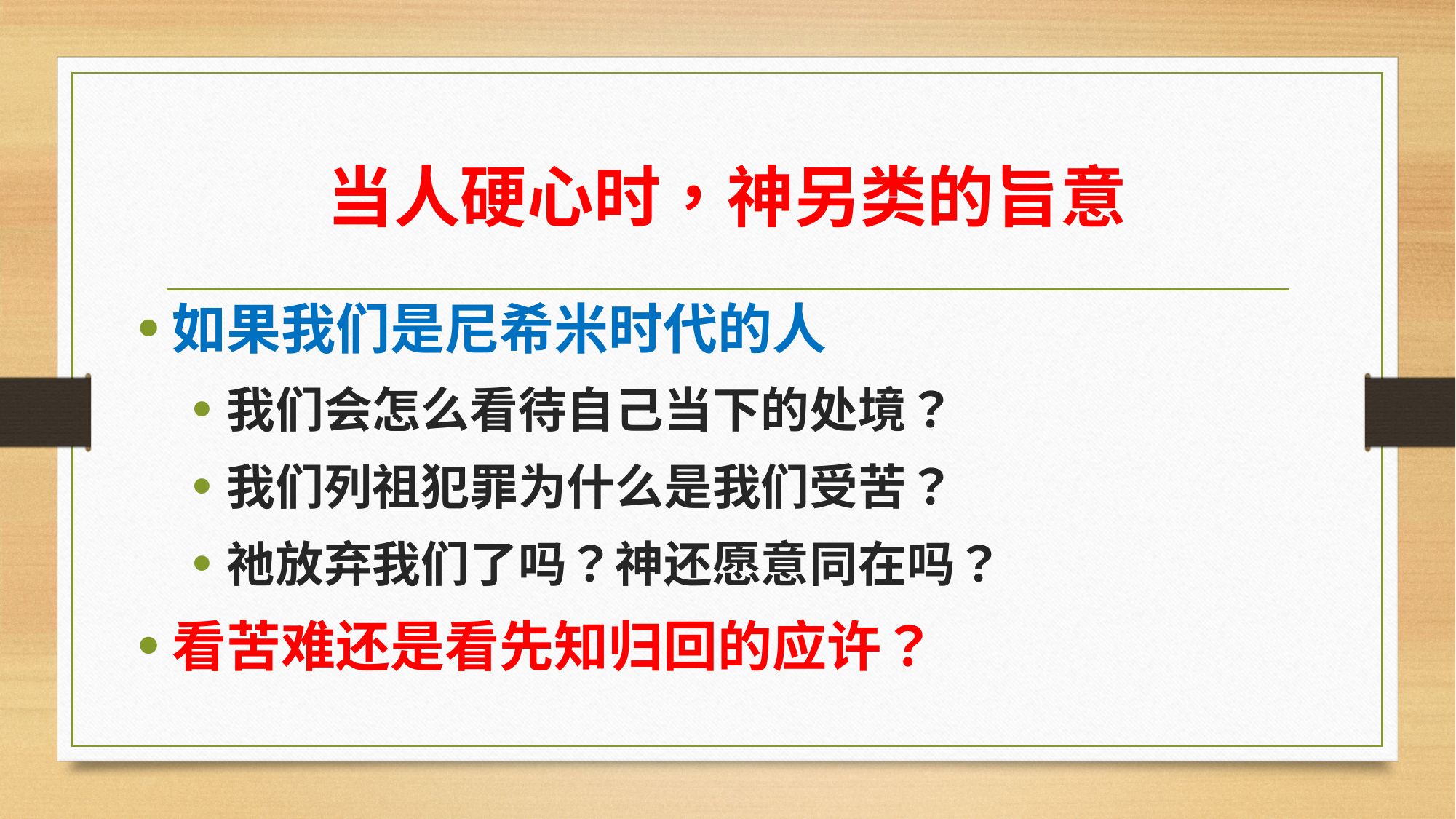

# 当人硬心时，神另类的旨意
如果我们是尼希米时代的人
我们会怎么看待自己当下的处境？
我们列祖犯罪为什么是我们受苦？
祂放弃我们了吗？神还愿意同在吗？
看苦难还是看先知归回的应许？